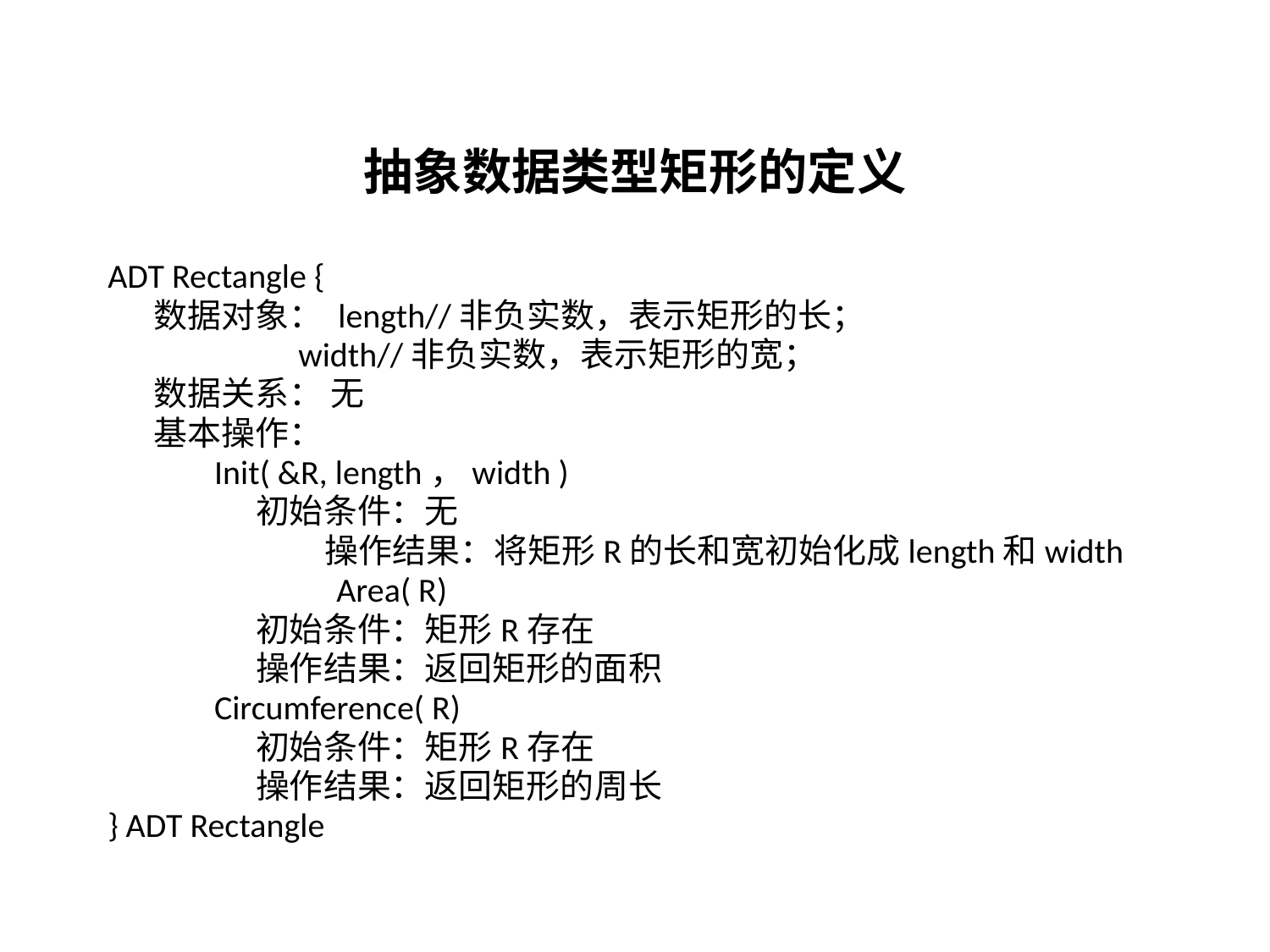

抽象数据类型矩形的定义
ADT Rectangle {
 	数据对象： length//非负实数，表示矩形的长；
                         width//非负实数，表示矩形的宽；
     数据关系： 无
	基本操作：
 		        Init( &R, length，width )
  		　         初始条件：无
                       　操作结果：将矩形R的长和宽初始化成length和width
       	        Area( R)
		　         初始条件：矩形R存在
 		　         操作结果：返回矩形的面积
		        Circumference( R)
		　         初始条件：矩形R存在
		　         操作结果：返回矩形的周长
} ADT Rectangle